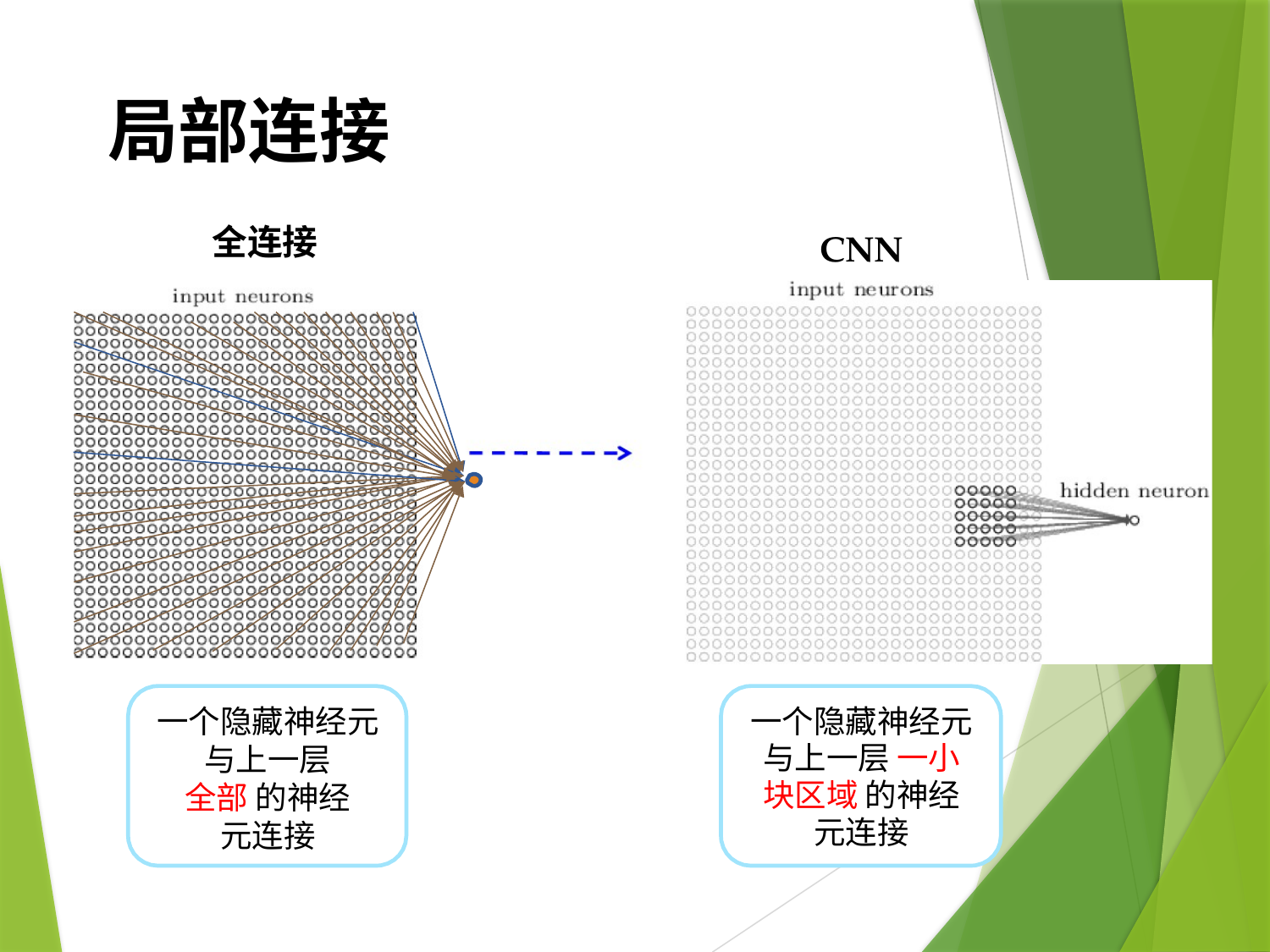

# 局部连接

全连接

CNN

一个隐藏神经元 与上一层
全部 的神经元连接
一个隐藏神经元 与上一层 一小块区域 的神经元连接